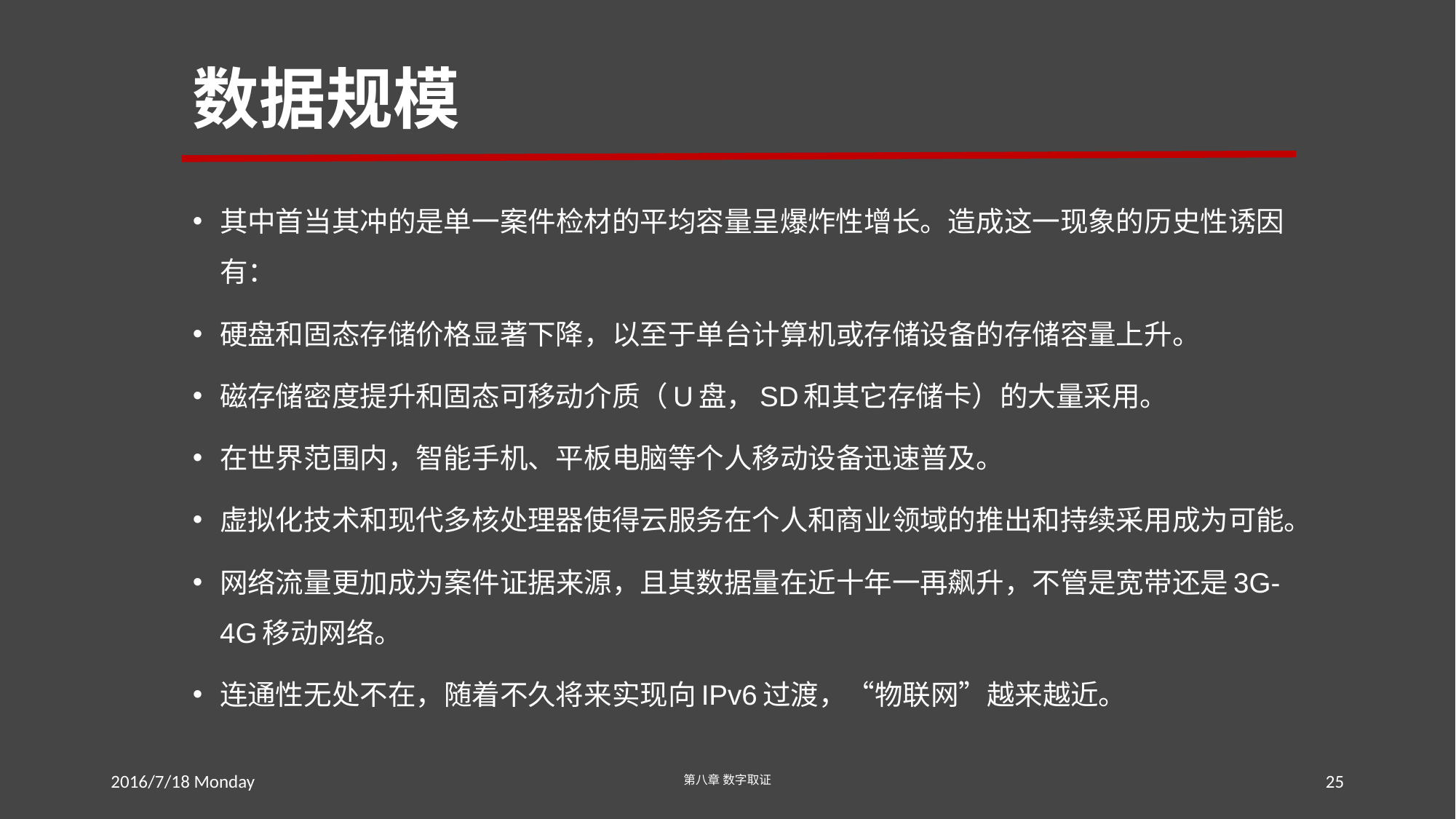

# 数据规模
其中首当其冲的是单一案件检材的平均容量呈爆炸性增长。造成这一现象的历史性诱因有：
硬盘和固态存储价格显著下降，以至于单台计算机或存储设备的存储容量上升。
磁存储密度提升和固态可移动介质（U盘，SD和其它存储卡）的大量采用。
在世界范围内，智能手机、平板电脑等个人移动设备迅速普及。
虚拟化技术和现代多核处理器使得云服务在个人和商业领域的推出和持续采用成为可能。
网络流量更加成为案件证据来源，且其数据量在近十年一再飙升，不管是宽带还是3G-4G移动网络。
连通性无处不在，随着不久将来实现向IPv6过渡，“物联网”越来越近。
2016/7/18 Monday
第八章 数字取证
25